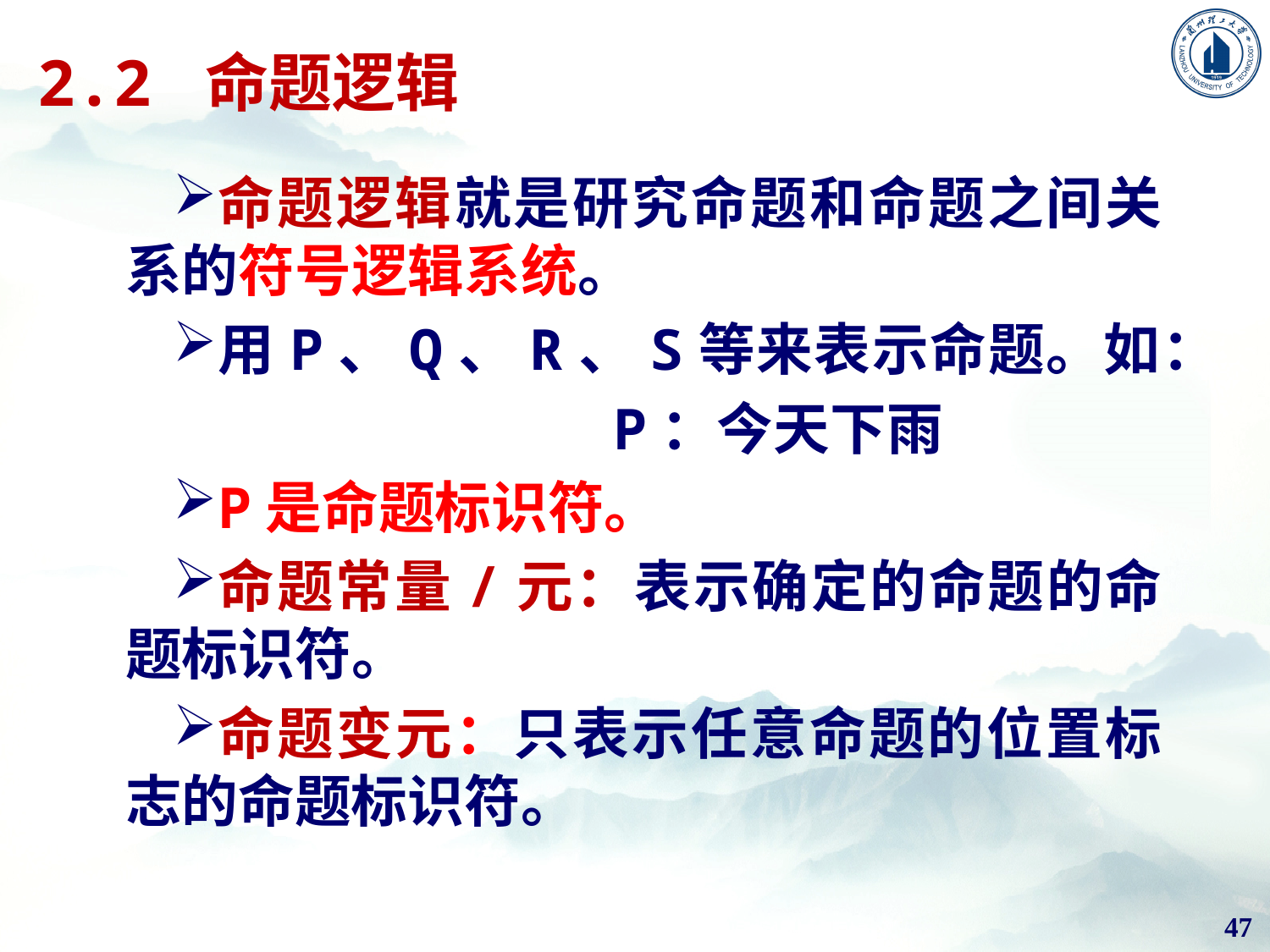

# 2.2 命题逻辑
命题逻辑就是研究命题和命题之间关系的符号逻辑系统。
用P、Q、R、S等来表示命题。如：
             P：今天下雨
P是命题标识符。
命题常量/元：表示确定的命题的命题标识符。
命题变元：只表示任意命题的位置标志的命题标识符。
47